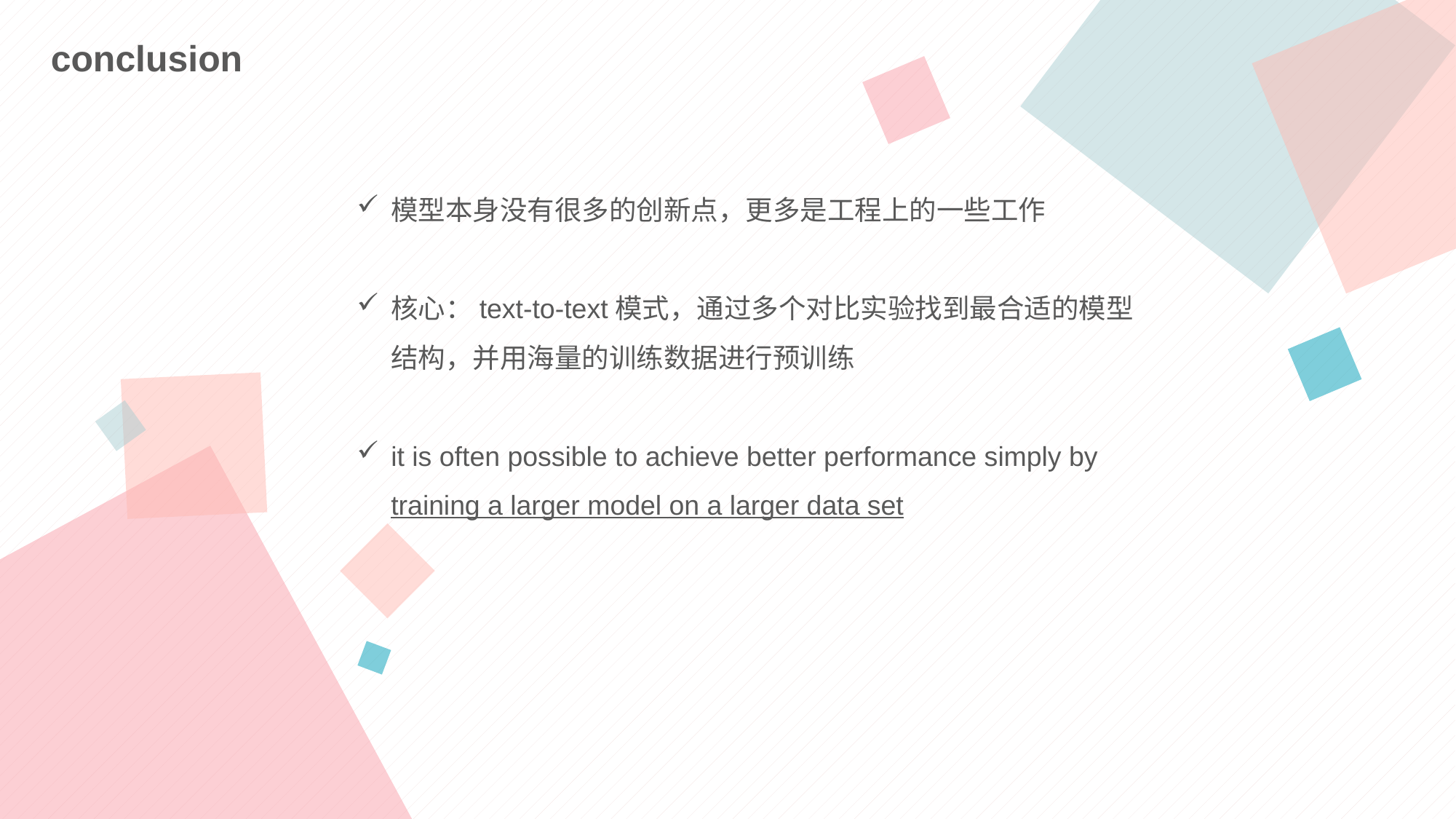

conclusion
模型本身没有很多的创新点，更多是工程上的一些工作

核心：text-to-text模式，通过多个对比实验找到最合适的模型结构，并用海量的训练数据进行预训练

it is often possible to achieve better performance simply by training a larger model on a larger data set